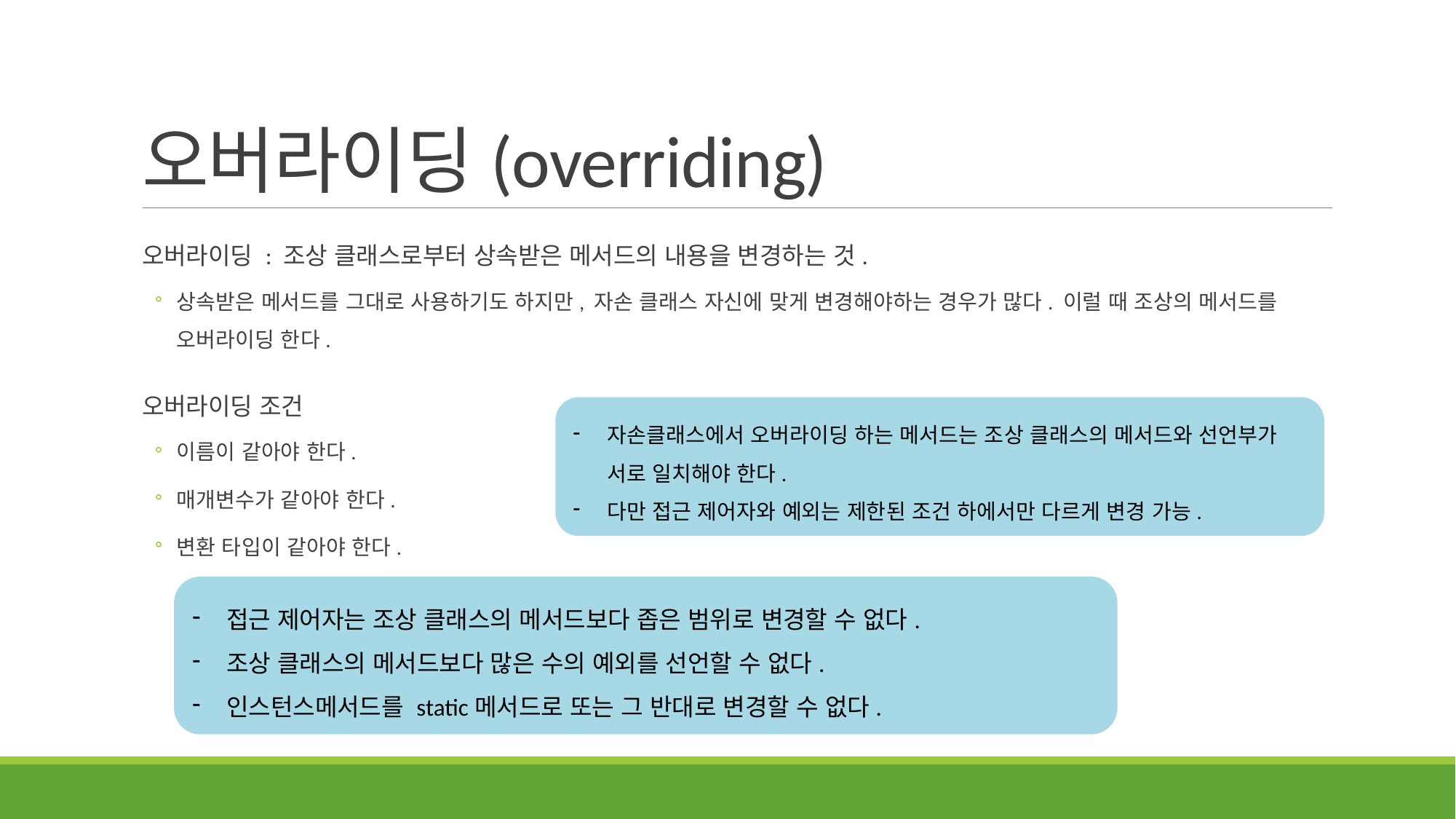

# 오버라이딩(overriding)
오버라이딩 : 조상 클래스로부터 상속받은 메서드의 내용을 변경하는 것.
상속받은 메서드를 그대로 사용하기도 하지만, 자손 클래스 자신에 맞게 변경해야하는 경우가 많다. 이럴 때 조상의 메서드를 오버라이딩 한다.
오버라이딩 조건
이름이 같아야 한다.
매개변수가 같아야 한다.
변환 타입이 같아야 한다.
자손클래스에서 오버라이딩 하는 메서드는 조상 클래스의 메서드와 선언부가 서로 일치해야 한다.
다만 접근 제어자와 예외는 제한된 조건 하에서만 다르게 변경 가능.
접근 제어자는 조상 클래스의 메서드보다 좁은 범위로 변경할 수 없다.
조상 클래스의 메서드보다 많은 수의 예외를 선언할 수 없다.
인스턴스메서드를 static메서드로 또는 그 반대로 변경할 수 없다.